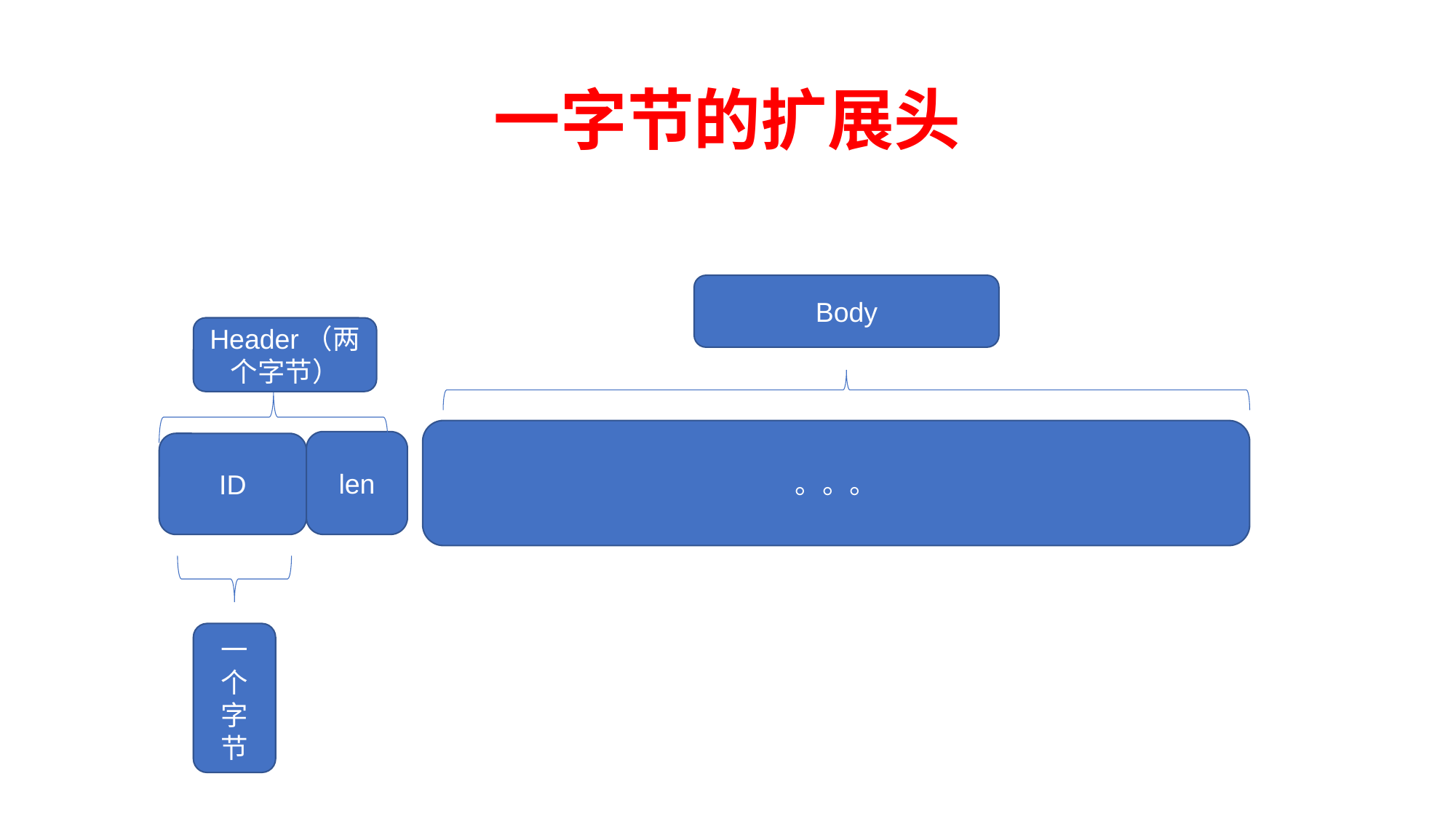

# 一字节的扩展头

Body

Header（两个字节）
。。。
len
ID

一个字节